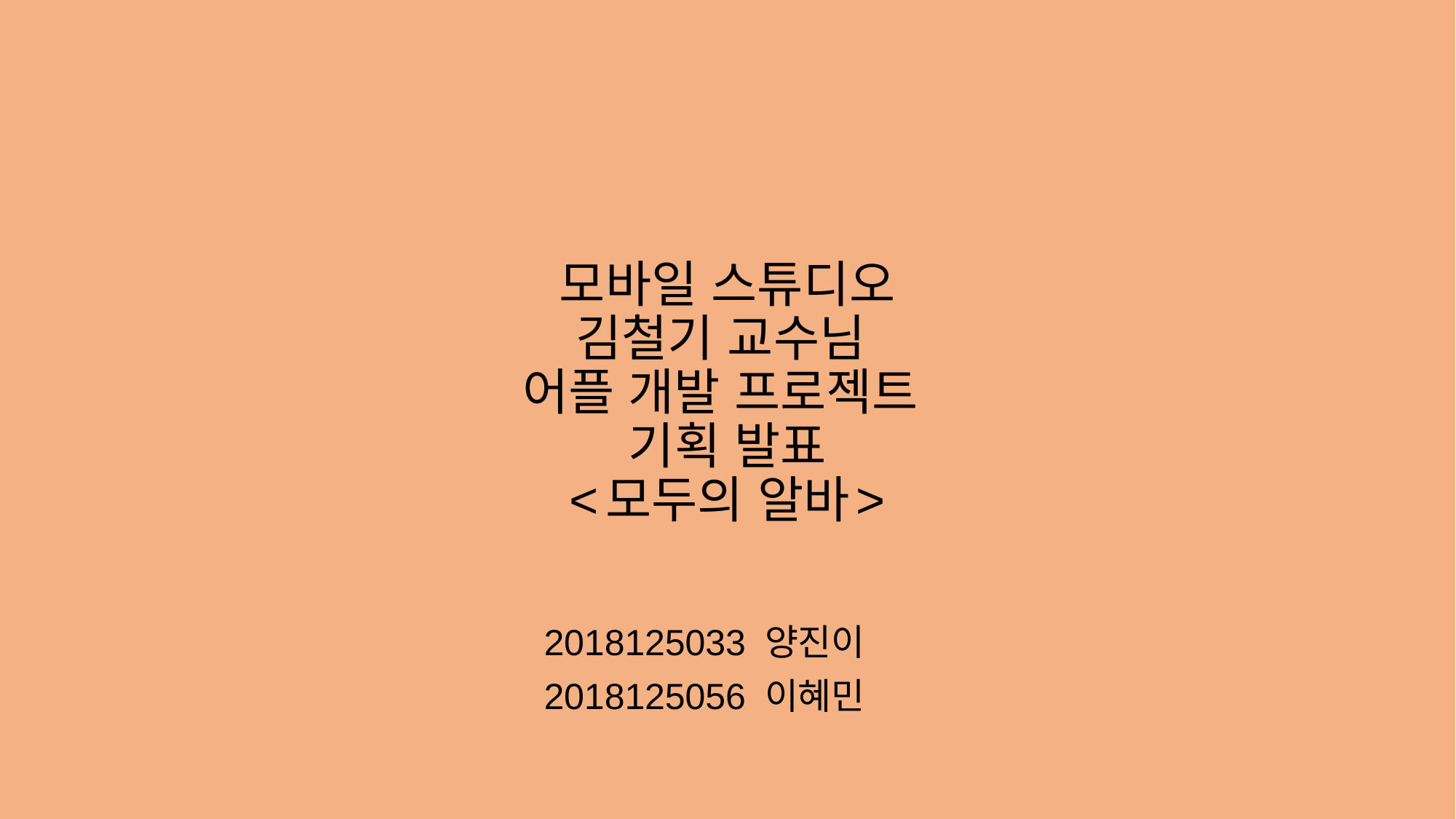

# 모바일 스튜디오 김철기 교수님 어플 개발 프로젝트 기획 발표 <모두의 알바>
2018125033 양진이
2018125056 이혜민